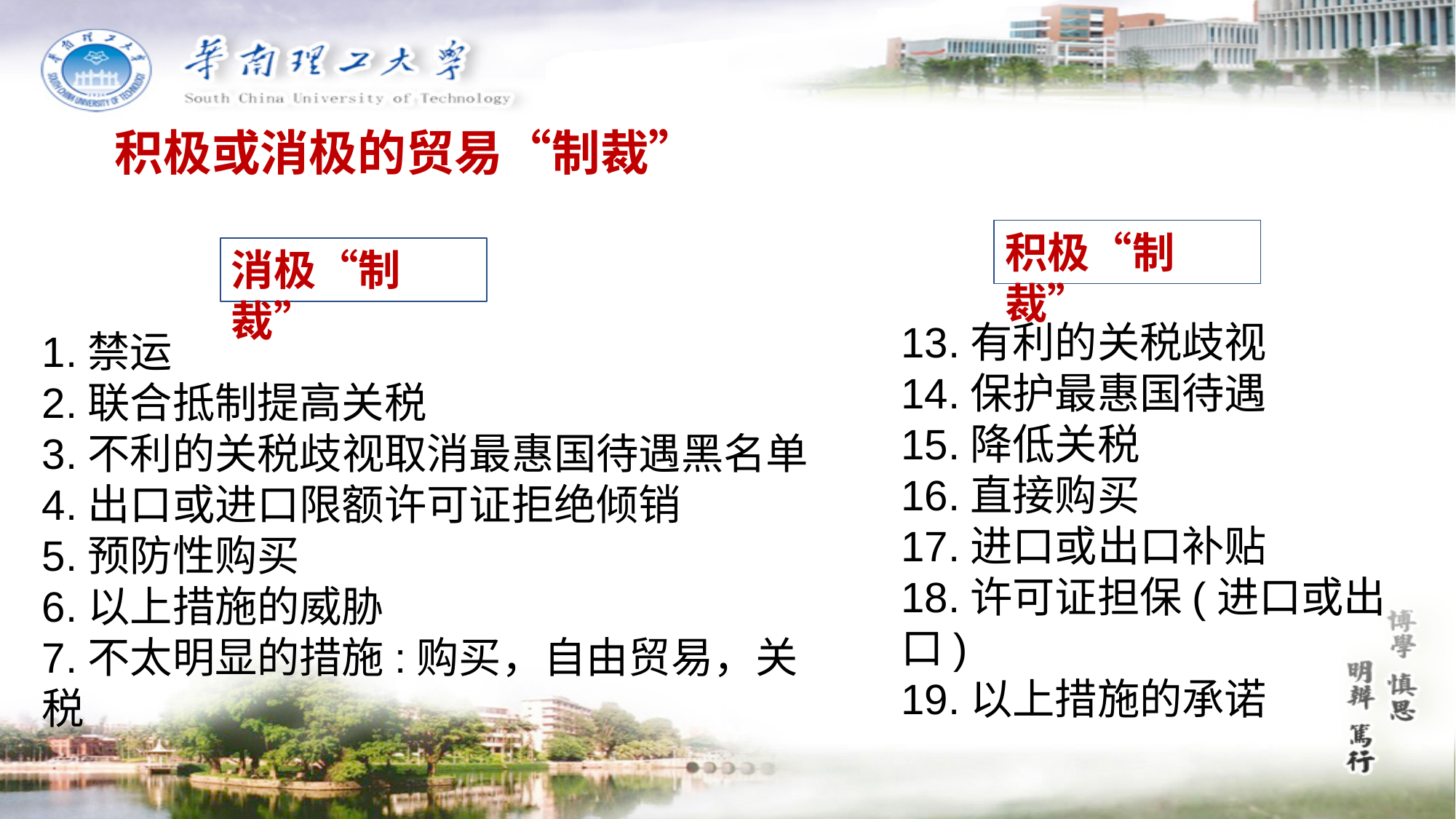

积极或消极的贸易“制裁”

积极“制裁”
消极“制裁”
13.有利的关税歧视
14.保护最惠国待遇
15.降低关税
16.直接购买
17.进口或出口补贴
18.许可证担保(进口或出口)
19.以上措施的承诺
1.禁运
2.联合抵制提高关税
3.不利的关税歧视取消最惠国待遇黑名单
4.出口或进口限额许可证拒绝倾销
5.预防性购买
6.以上措施的威胁
7.不太明显的措施:购买，自由贸易，关税